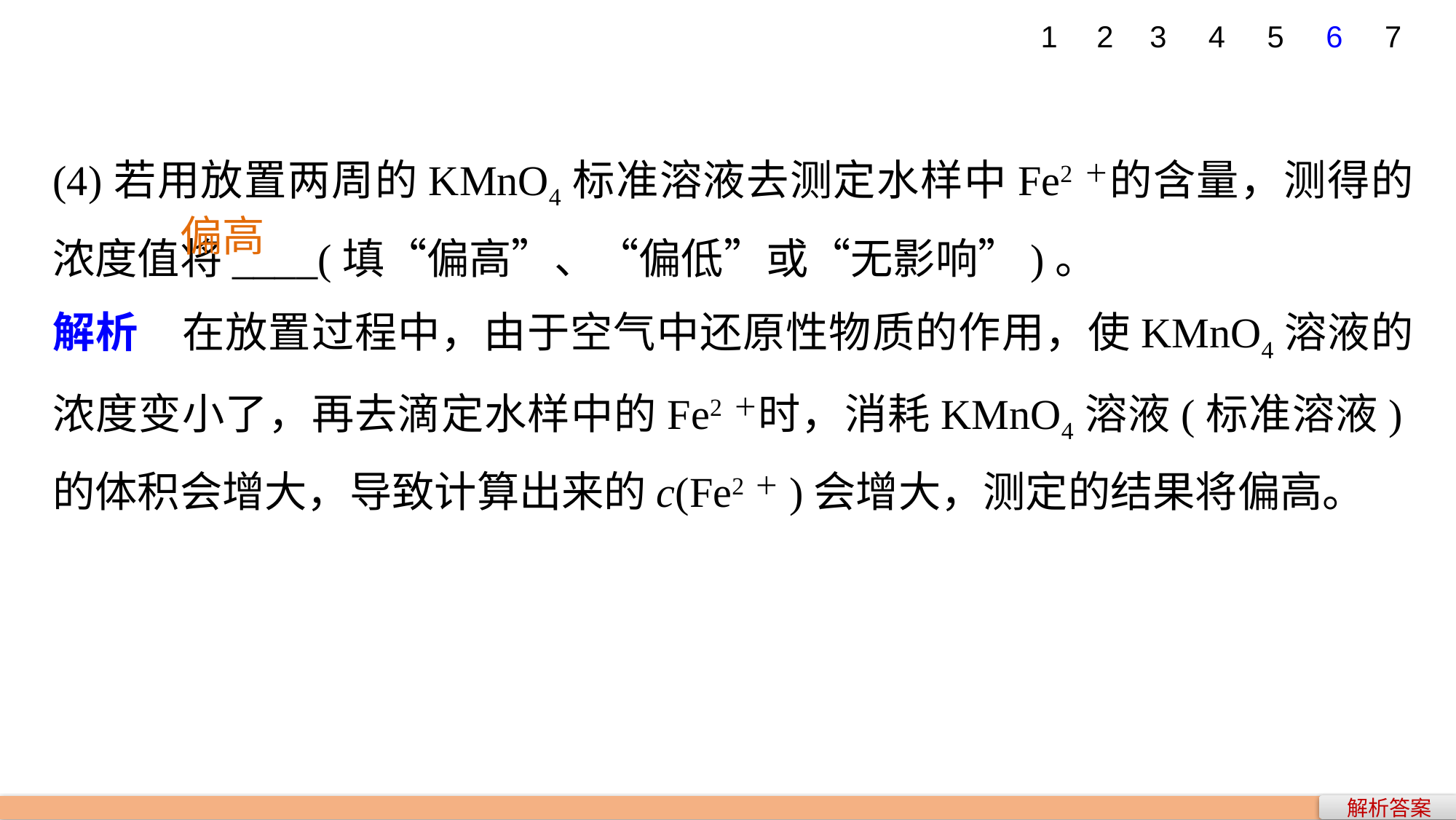

7
1
2
3
4
5
6
(4)若用放置两周的KMnO4标准溶液去测定水样中Fe2＋的含量，测得的浓度值将____(填“偏高”、“偏低”或“无影响”)。
解析　在放置过程中，由于空气中还原性物质的作用，使KMnO4溶液的浓度变小了，再去滴定水样中的Fe2＋时，消耗KMnO4溶液(标准溶液)的体积会增大，导致计算出来的c(Fe2＋)会增大，测定的结果将偏高。
偏高
解析答案